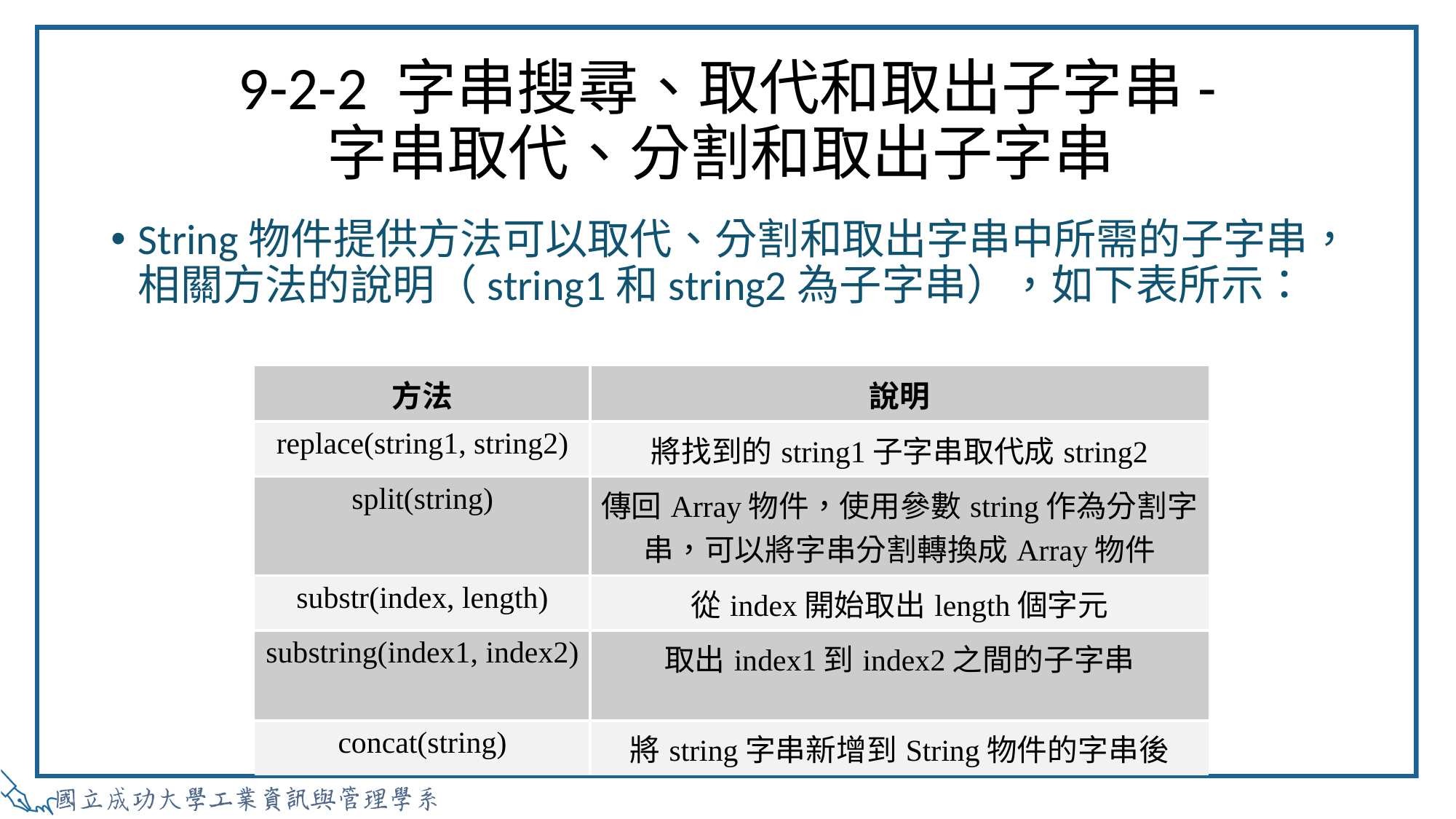

# 9-2-2 字串搜尋、取代和取出子字串- 字串取代、分割和取出子字串
String物件提供方法可以取代、分割和取出字串中所需的子字串，相關方法的說明（string1和string2為子字串），如下表所示：

| 方法 | 說明 |
| --- | --- |
| replace(string1, string2) | 將找到的string1子字串取代成string2 |
| split(string) | 傳回Array物件，使用參數string作為分割字串，可以將字串分割轉換成Array物件 |
| substr(index, length) | 從index開始取出length個字元 |
| substring(index1, index2) | 取出index1到index2之間的子字串 |
| concat(string) | 將string字串新增到String物件的字串後 |